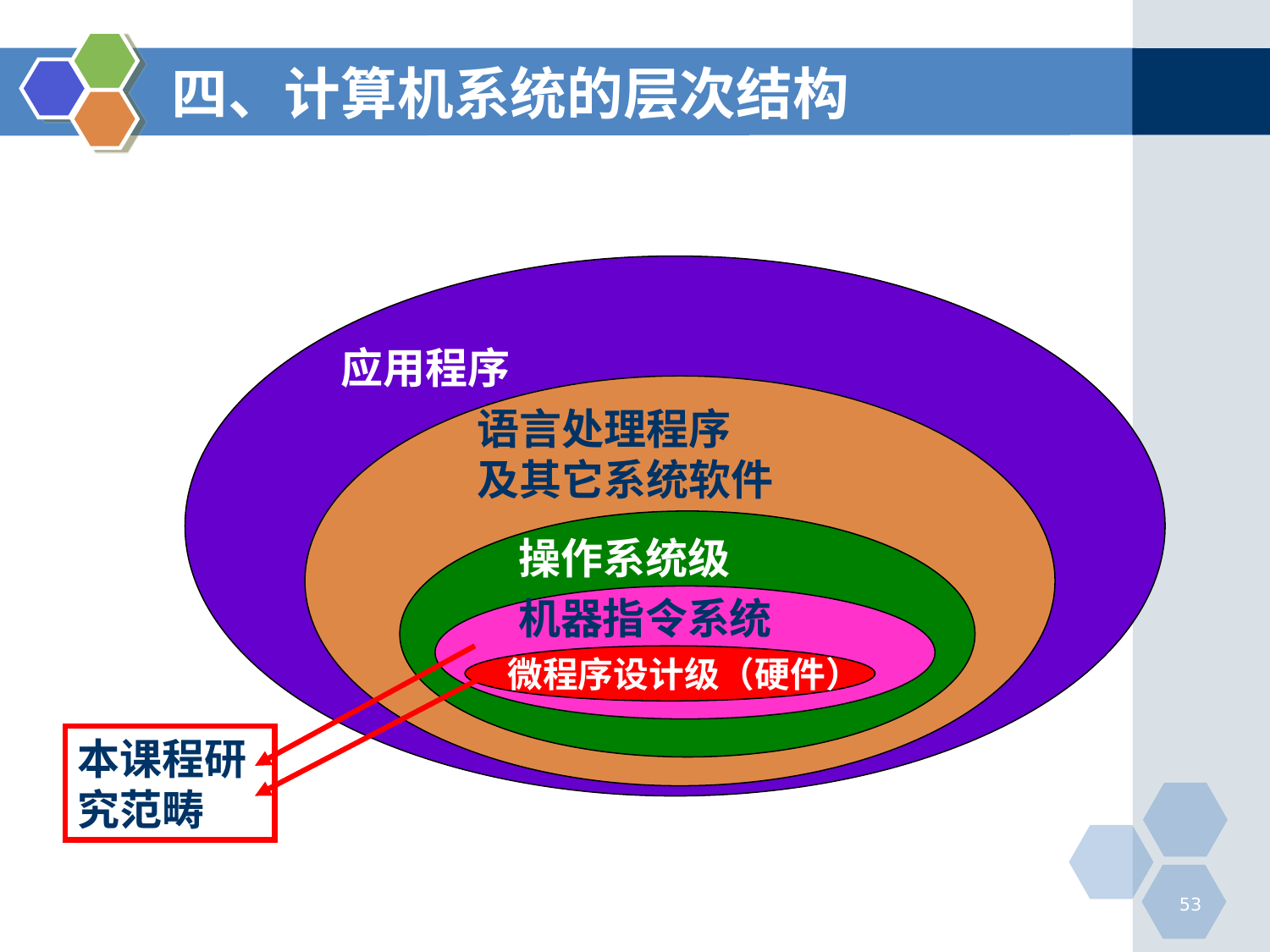

# 四、计算机系统的层次结构
应用程序

语言处理程序
及其它系统软件

操作系统级

机器指令系统

微程序设计级（硬件）

本课程研究范畴
53